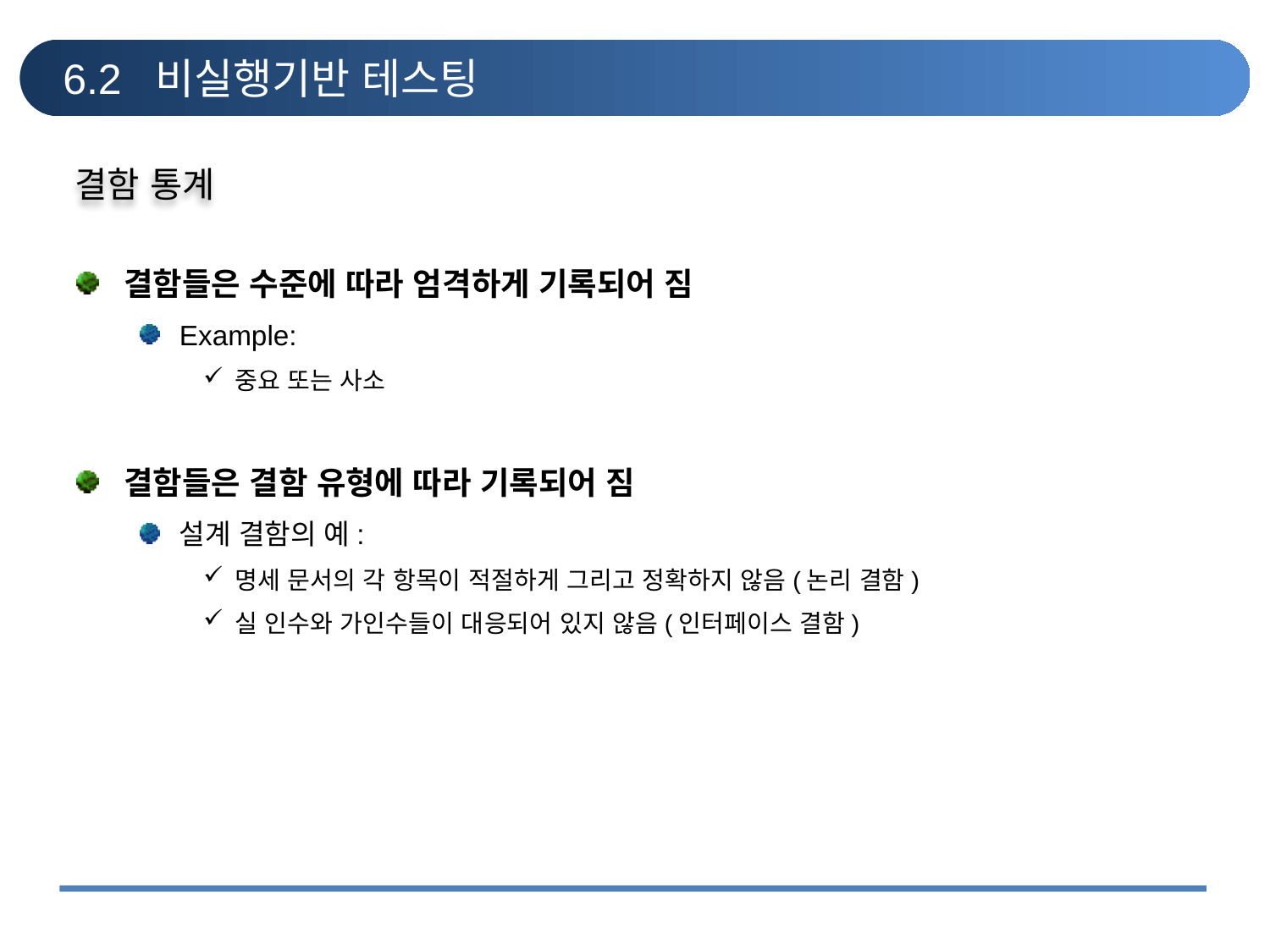

# 6.2  비실행기반 테스팅
결함 통계
결함들은 수준에 따라 엄격하게 기록되어 짐
Example:
중요 또는 사소

결함들은 결함 유형에 따라 기록되어 짐
설계 결함의 예:
명세 문서의 각 항목이 적절하게 그리고 정확하지 않음(논리 결함)
실 인수와 가인수들이 대응되어 있지 않음(인터페이스 결함)